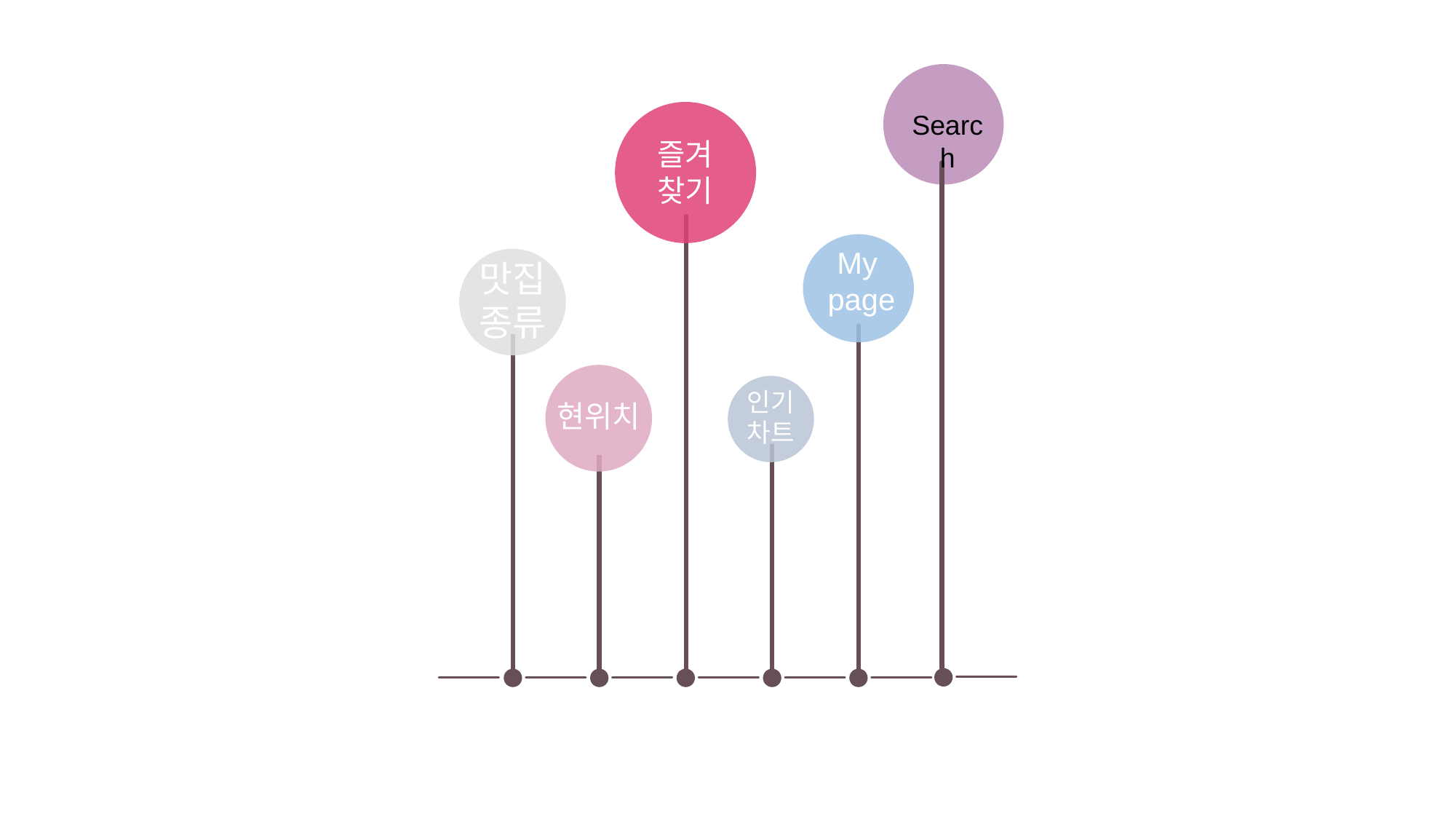

Search
즐겨
찾기

My
page

맛집
종류
72

인기
차트
현위치